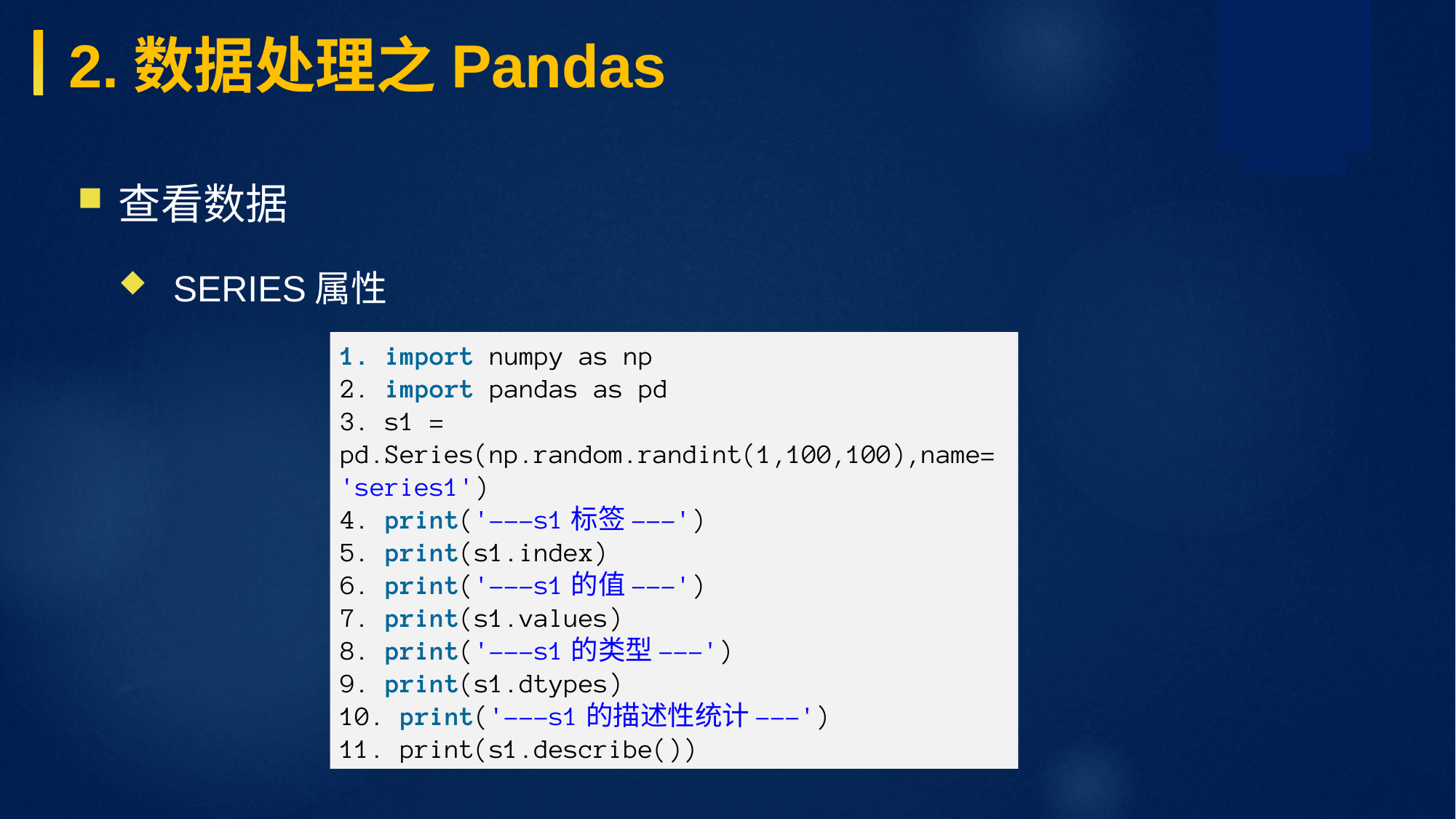

2.数据处理之Pandas
查看数据
Series属性

1. import numpy as np    2. import pandas as pd    3. s1 = pd.Series(np.random.randint(1,100,100),name='series1')    4. print('---s1标签---')    5. print(s1.index)    6. print('---s1的值---')    7. print(s1.values)    8. print('---s1的类型---')    9. print(s1.dtypes)    10. print('---s1的描述性统计---')    11. print(s1.describe())